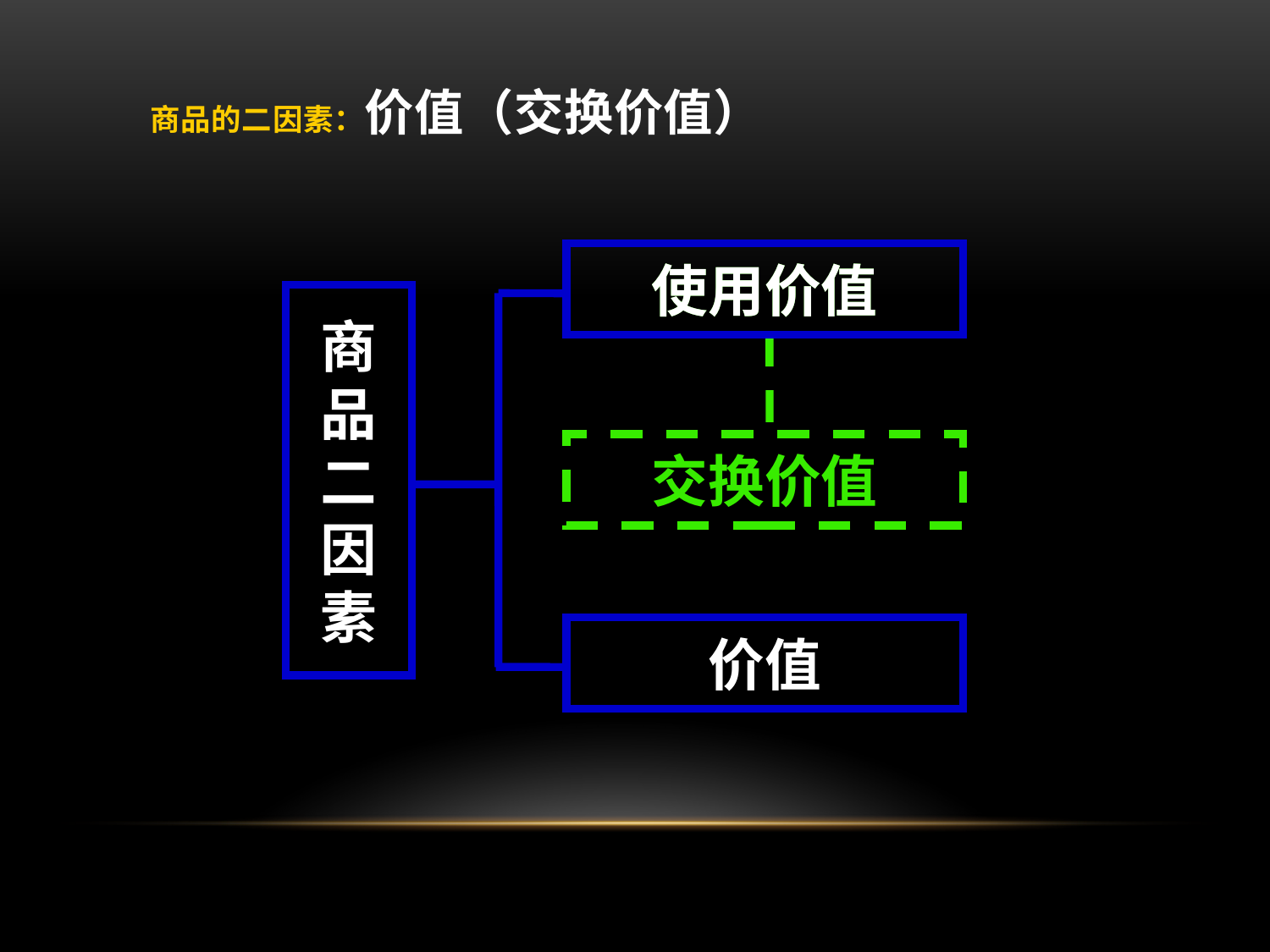

商品的二因素：价值（交换价值）
使用价值
使用价值
商
品
二
因
素

交换价值

价值